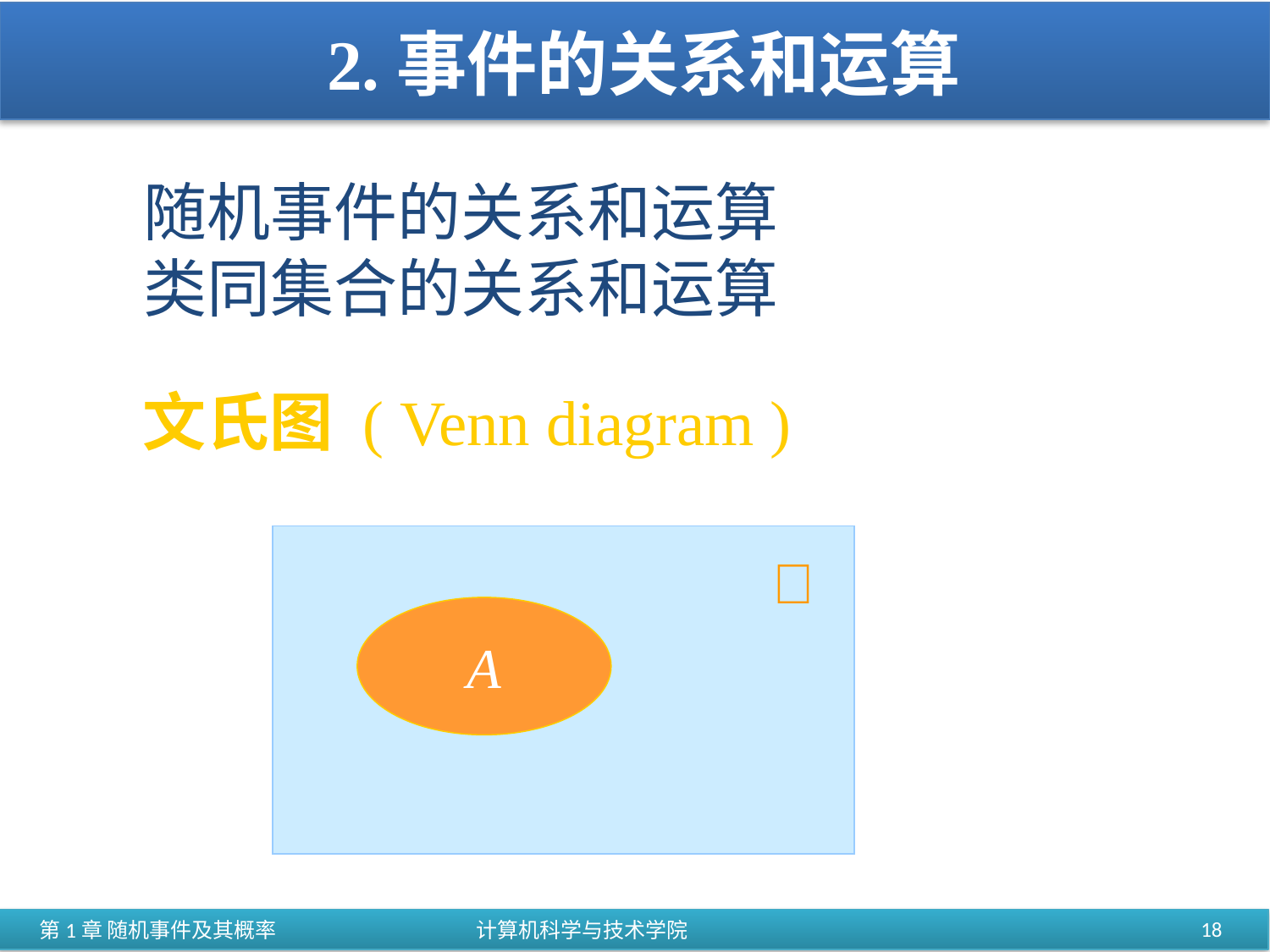

# 2.事件的关系和运算
随机事件的关系和运算
类同集合的关系和运算
文氏图 ( Venn diagram )

Ω
A